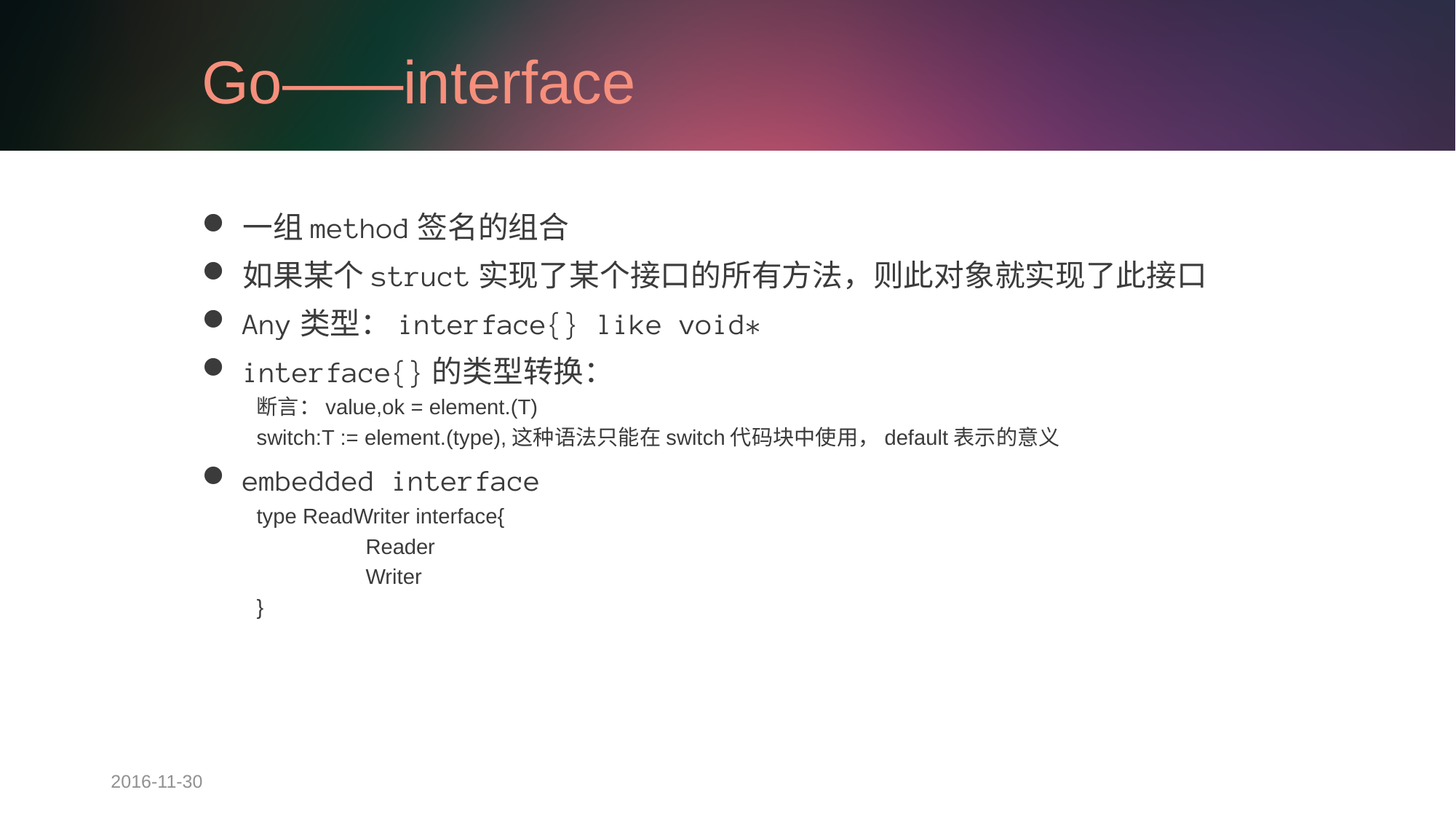

# Go——interface
一组method签名的组合
如果某个struct实现了某个接口的所有方法，则此对象就实现了此接口
Any类型：interface{} like void*
interface{}的类型转换：
断言：value,ok = element.(T)
switch:T := element.(type),这种语法只能在switch代码块中使用，default表示的意义
embedded interface
type ReadWriter interface{
	Reader
	Writer
}

2016-11-30
23